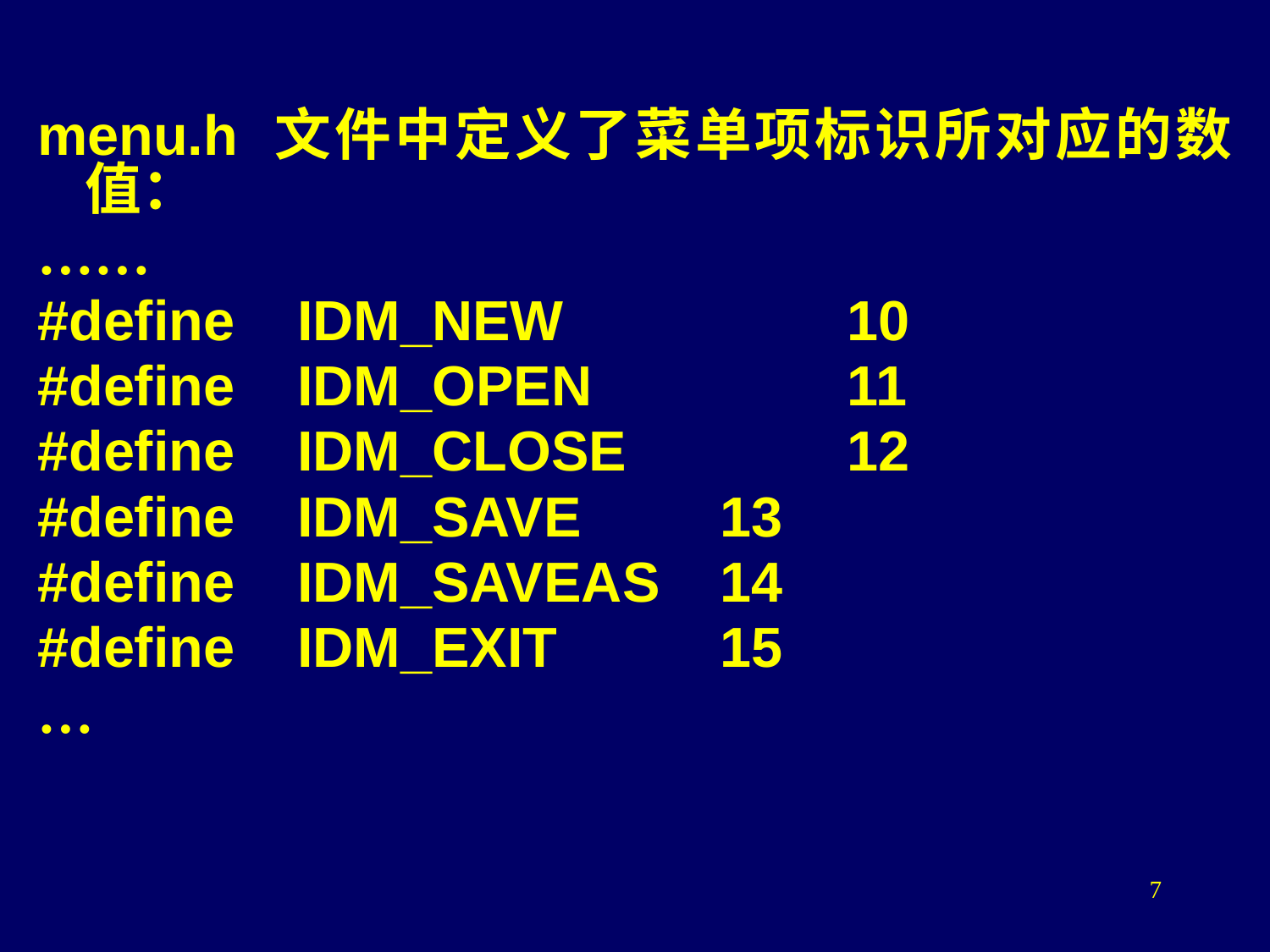

menu.h 文件中定义了菜单项标识所对应的数值：
……
#define    IDM_NEW    		10
#define    IDM_OPEN   		11
#define    IDM_CLOSE  		12
#define    IDM_SAVE    	13
#define    IDM_SAVEAS   	14
#define    IDM_EXIT  		15
…
7